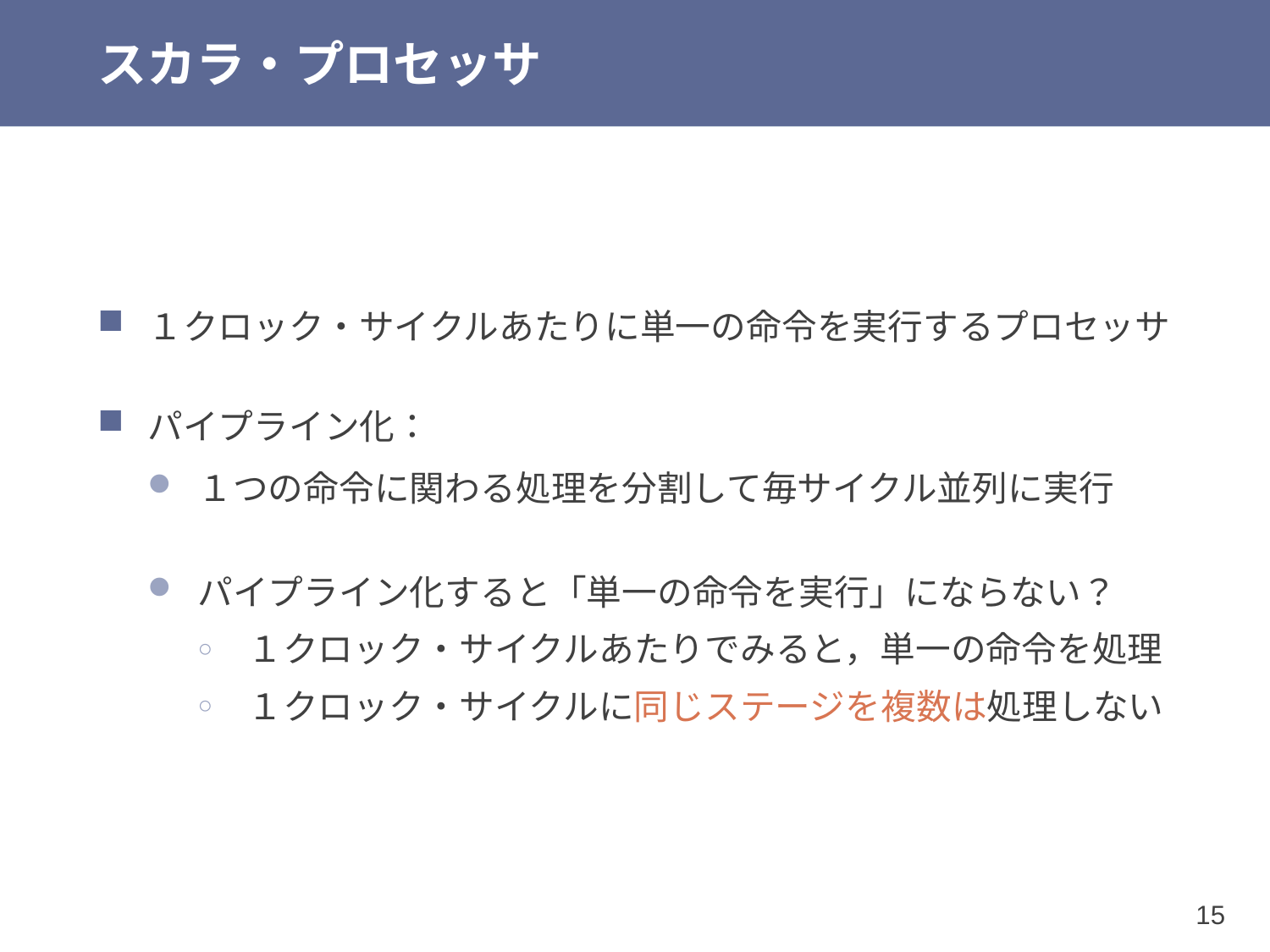

# スカラ・プロセッサ
１クロック・サイクルあたりに単一の命令を実行するプロセッサ
パイプライン化：
１つの命令に関わる処理を分割して毎サイクル並列に実行
パイプライン化すると「単一の命令を実行」にならない？
１クロック・サイクルあたりでみると，単一の命令を処理
１クロック・サイクルに同じステージを複数は処理しない